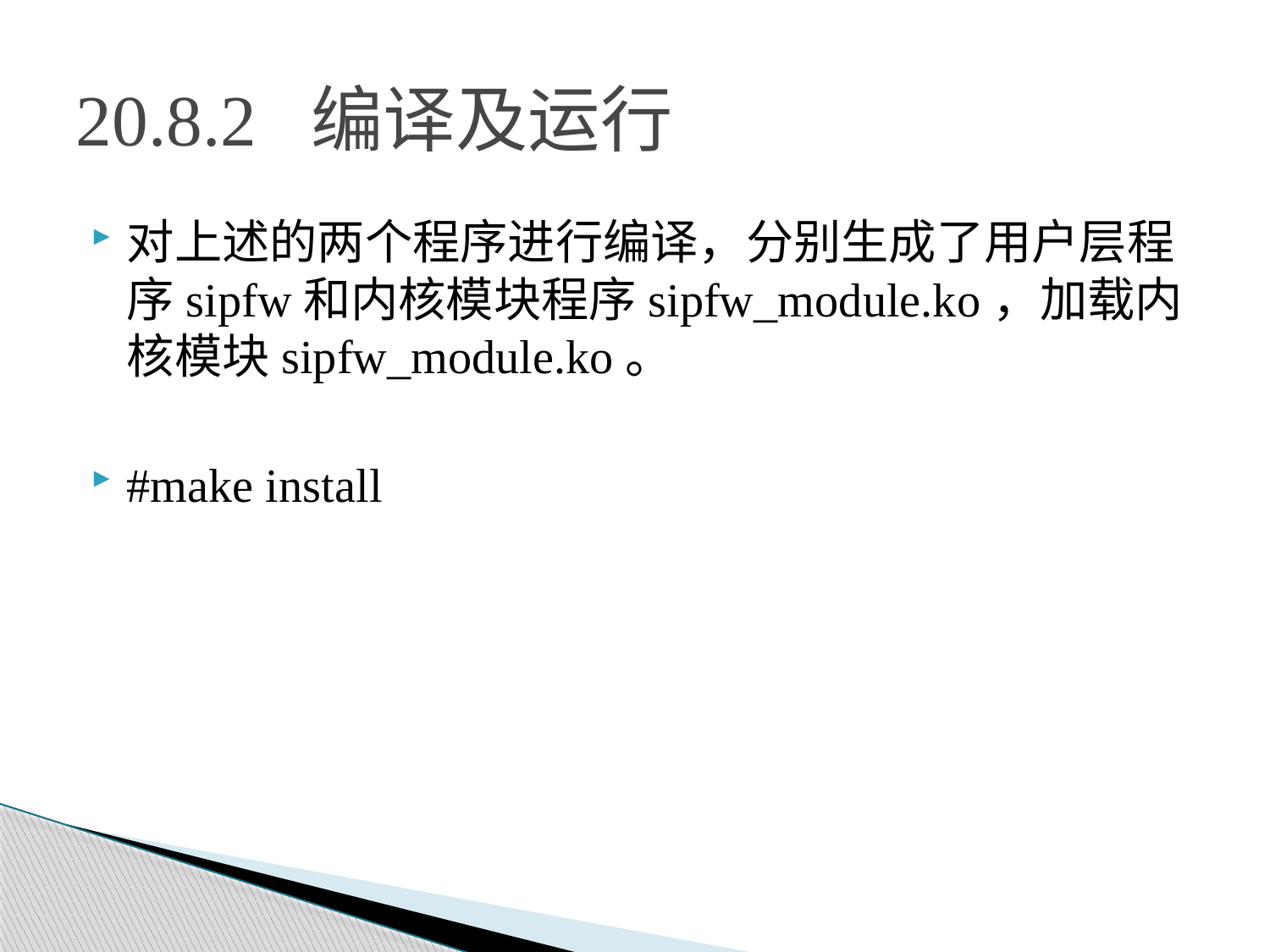

# 20.8.2  编译及运行
对上述的两个程序进行编译，分别生成了用户层程序sipfw和内核模块程序sipfw_module.ko，加载内核模块sipfw_module.ko。

#make install